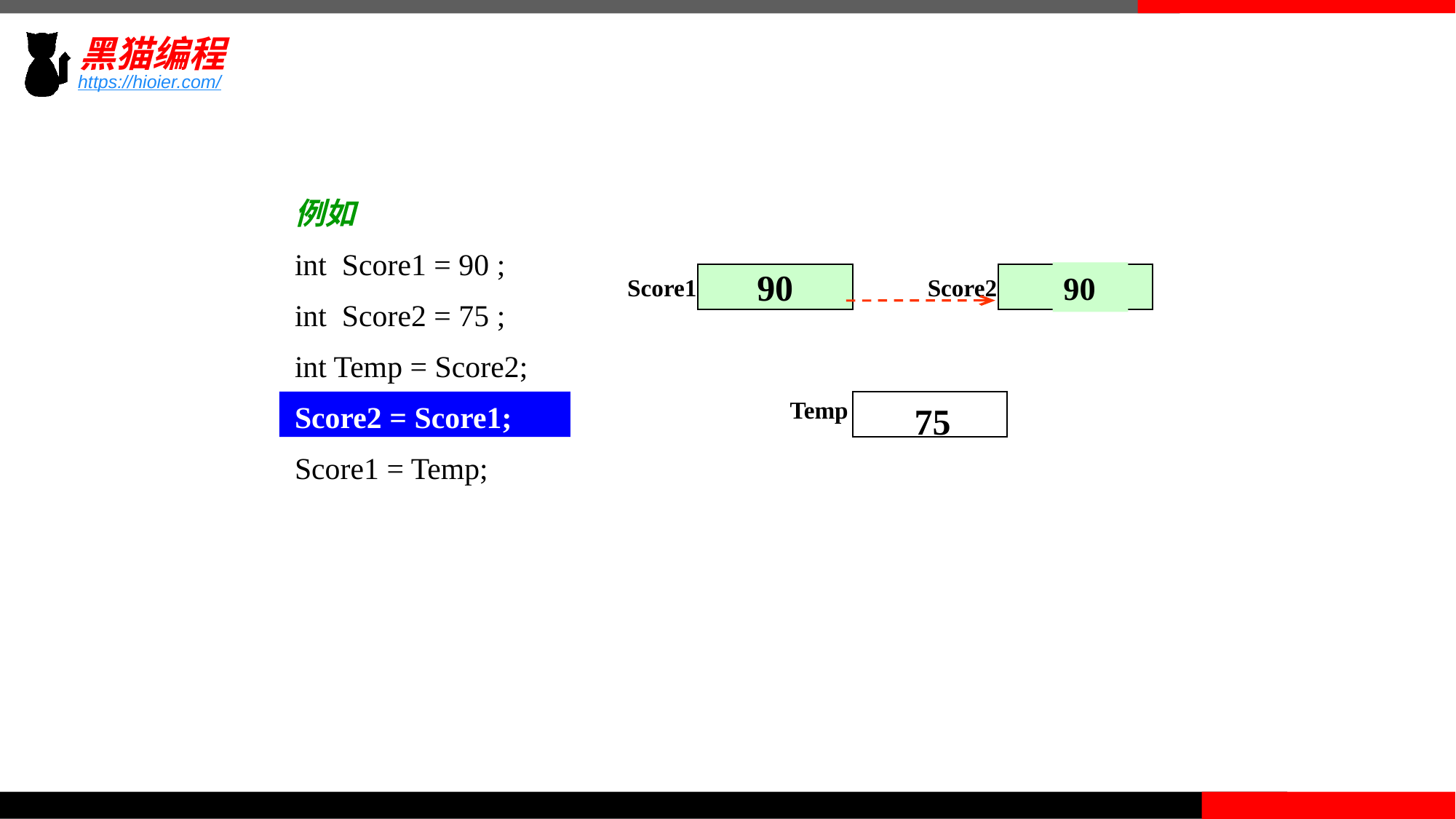

例如
int  Score1 = 90 ;
int  Score2 = 75 ;
int Temp = Score2;
Score2 = Score1;
Score1 = Temp;

90
90
75
Score1
Score2
Temp

75